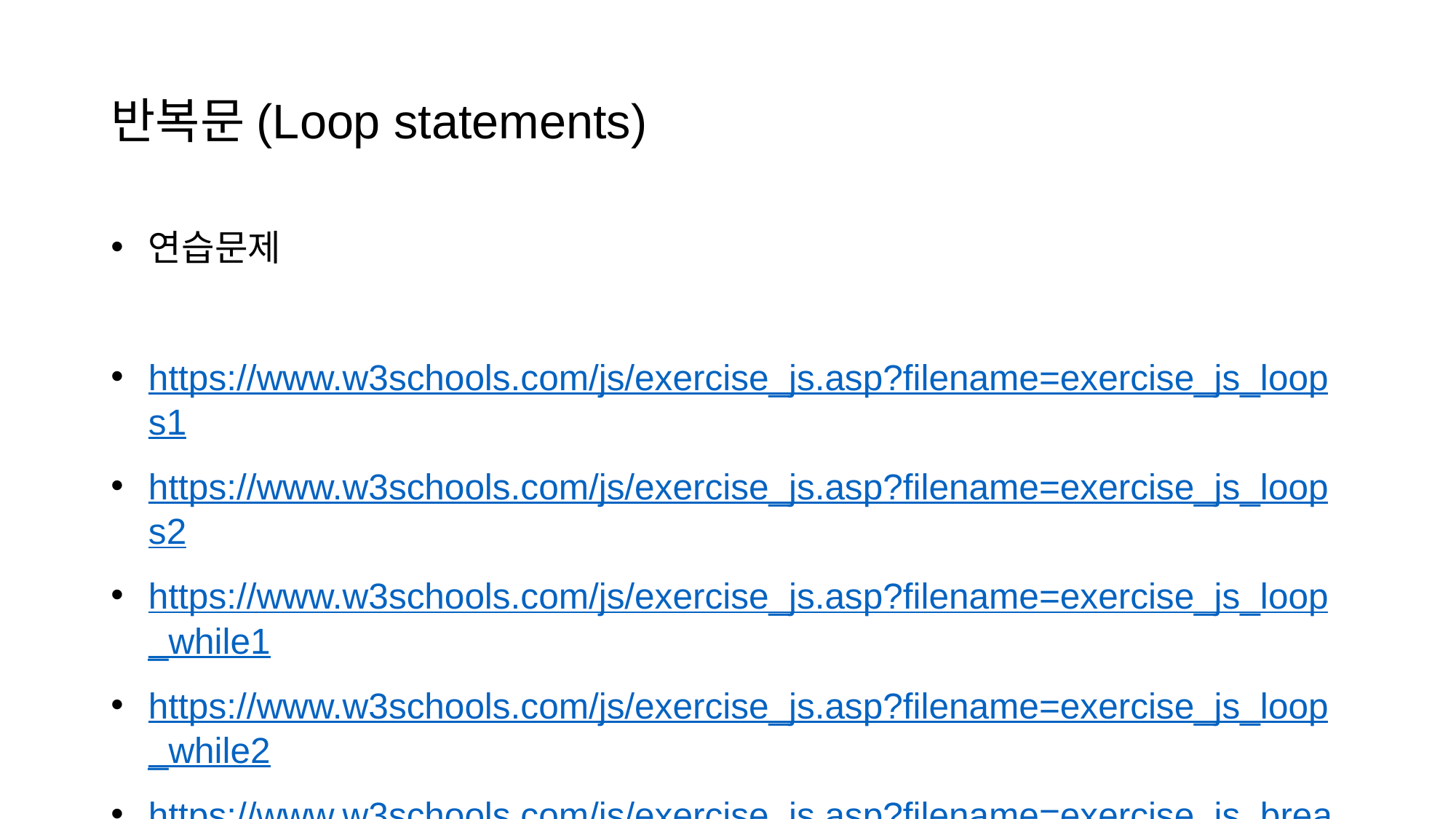

# 반복문(Loop statements)
연습문제

https://www.w3schools.com/js/exercise_js.asp?filename=exercise_js_loops1
https://www.w3schools.com/js/exercise_js.asp?filename=exercise_js_loops2
https://www.w3schools.com/js/exercise_js.asp?filename=exercise_js_loop_while1
https://www.w3schools.com/js/exercise_js.asp?filename=exercise_js_loop_while2
https://www.w3schools.com/js/exercise_js.asp?filename=exercise_js_break1
https://www.w3schools.com/js/exercise_js.asp?filename=exercise_js_break2